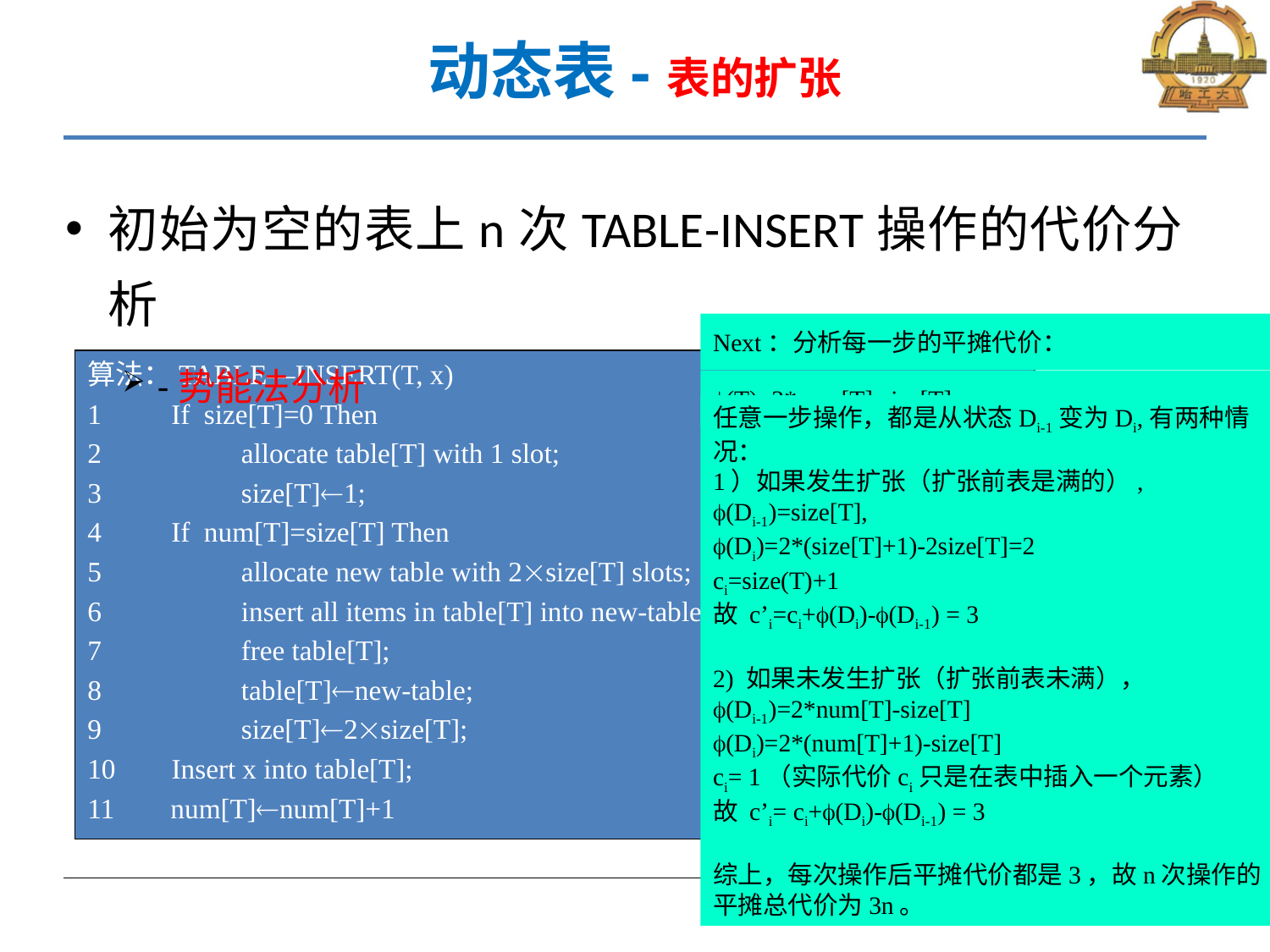

# 动态表-表的扩张
初始为空的表上n次TABLE-INSERT操作的代价分析
-势能法分析
Next：分析每一步的平摊代价：
算法：TABLE—INSERT(T, x)
1          If  size[T]=0 Then
2                    allocate table[T] with 1 slot;
3                    size[T]←1;
4          If  num[T]=size[T] Then
5                    allocate new table with 2×size[T] slots;
6                    insert all items in table[T] into new-table;
7                    free table[T];
8                    table[T]←new-table;
9                    size[T]←2×size[T];
10        Insert x into table[T];
11        num[T]←num[T]+1
φ(T)=2*num[T]-size[T]
任意一步操作，都是从状态Di-1变为Di,有两种情况：
1）如果发生扩张（扩张前表是满的）,
φ(Di-1)=size[T],
φ(Di)=2*(size[T]+1)-2size[T]=2
ci=size(T)+1
故 c’i=ci+φ(Di)-φ(Di-1) = 3

2) 如果未发生扩张（扩张前表未满），
φ(Di-1)=2*num[T]-size[T]
φ(Di)=2*(num[T]+1)-size[T]
ci= 1（实际代价ci只是在表中插入一个元素）
故 c’i= ci+φ(Di)-φ(Di-1) = 3

综上，每次操作后平摊代价都是3，故n次操作的平摊总代价为3n。
43